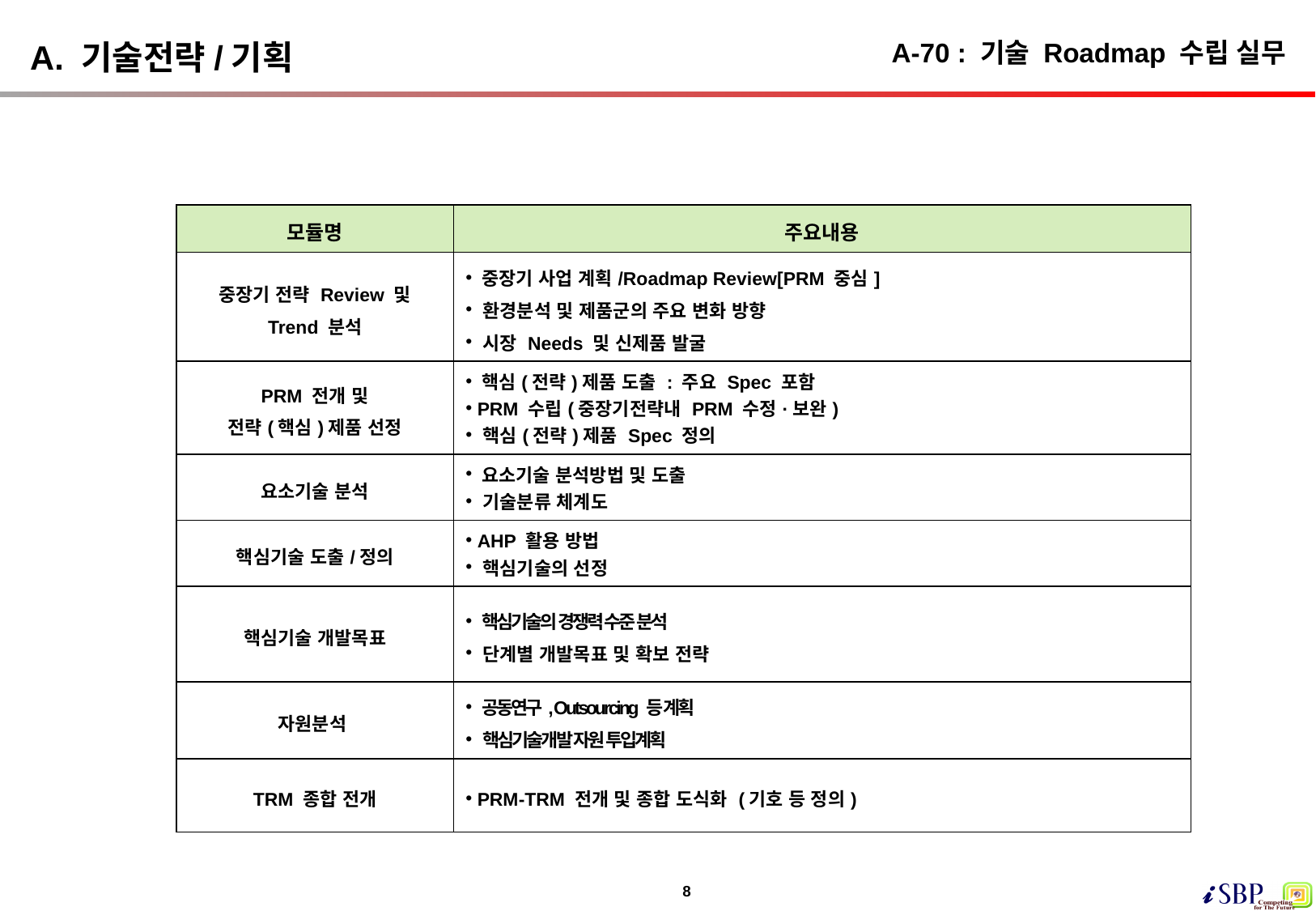

# A-70 : 기술 Roadmap 수립 실무
A. 기술전략/기획
| 모듈명 | 주요내용 |
| --- | --- |
| 중장기 전략 Review 및 Trend 분석 | 중장기 사업 계획/Roadmap Review[PRM 중심] 환경분석 및 제품군의 주요 변화 방향 시장 Needs 및 신제품 발굴 |
| PRM 전개 및 전략(핵심)제품 선정 | 핵심(전략)제품 도출 : 주요 Spec 포함 PRM 수립(중장기전략내 PRM 수정·보완) 핵심(전략)제품 Spec 정의 |
| 요소기술 분석 | 요소기술 분석방법 및 도출 기술분류 체계도 |
| 핵심기술 도출/정의 | AHP 활용 방법 핵심기술의 선정 |
| 핵심기술 개발목표 | 핵심기술의 경쟁력 수준 분석 단계별 개발목표 및 확보 전략 |
| 자원분석 | 공동연구, Outsourcing 등 계획 핵심기술개발 자원 투입계획 |
| TRM 종합 전개 | PRM-TRM 전개 및 종합 도식화 (기호 등 정의) |
8